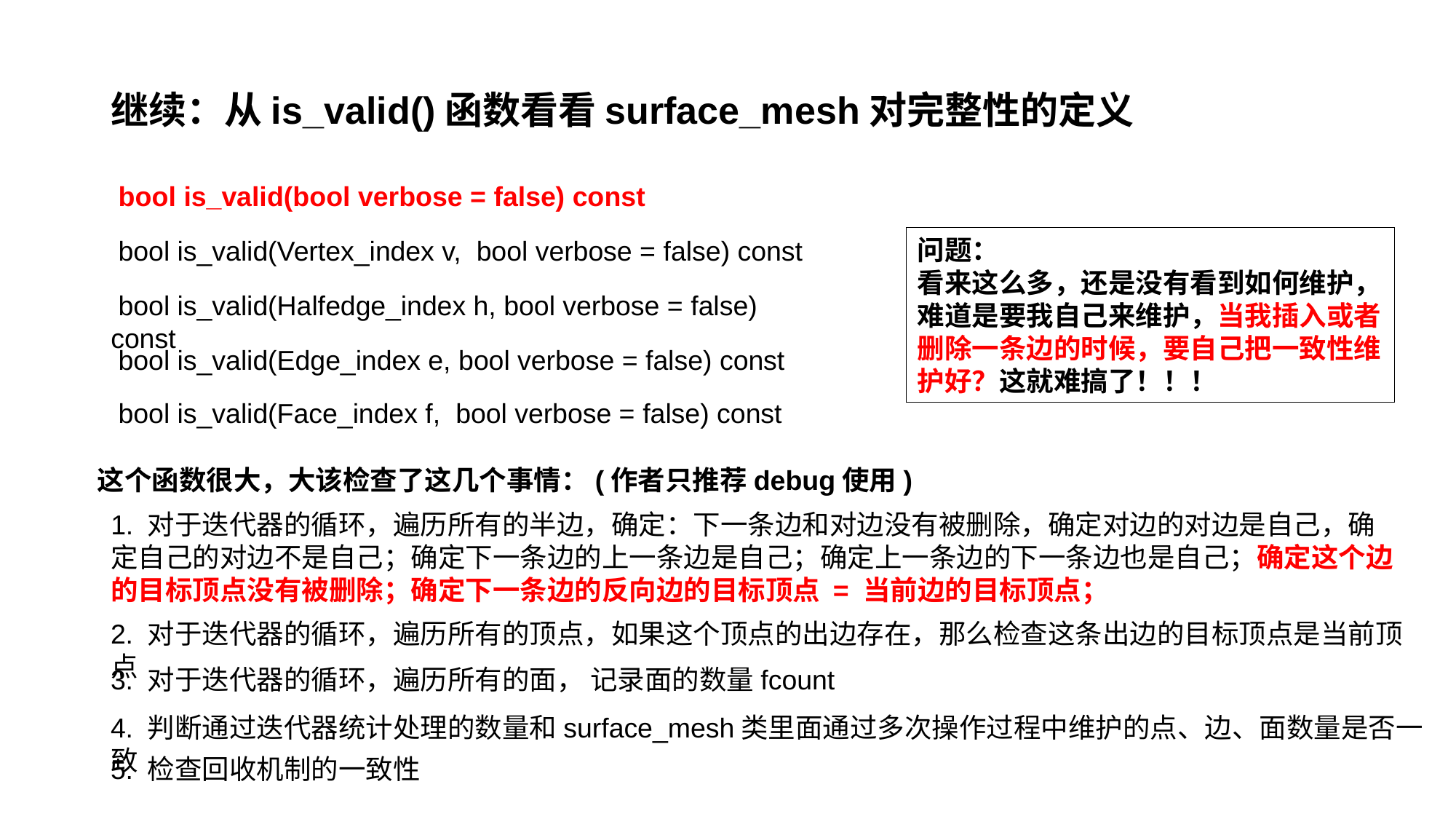

# 继续：从is_valid()函数看看surface_mesh对完整性的定义
 bool is_valid(bool verbose = false) const
问题：
看来这么多，还是没有看到如何维护，难道是要我自己来维护，当我插入或者删除一条边的时候，要自己把一致性维护好？这就难搞了！！！
 bool is_valid(Vertex_index v,  bool verbose = false) const
 bool is_valid(Halfedge_index h, bool verbose = false) const
 bool is_valid(Edge_index e, bool verbose = false) const
 bool is_valid(Face_index f,  bool verbose = false) const
这个函数很大，大该检查了这几个事情：(作者只推荐debug使用)
1. 对于迭代器的循环，遍历所有的半边，确定：下一条边和对边没有被删除，确定对边的对边是自己，确定自己的对边不是自己；确定下一条边的上一条边是自己；确定上一条边的下一条边也是自己；确定这个边的目标顶点没有被删除；确定下一条边的反向边的目标顶点 = 当前边的目标顶点；
2. 对于迭代器的循环，遍历所有的顶点，如果这个顶点的出边存在，那么检查这条出边的目标顶点是当前顶点
3. 对于迭代器的循环，遍历所有的面， 记录面的数量fcount
4. 判断通过迭代器统计处理的数量和surface_mesh类里面通过多次操作过程中维护的点、边、面数量是否一致
5. 检查回收机制的一致性